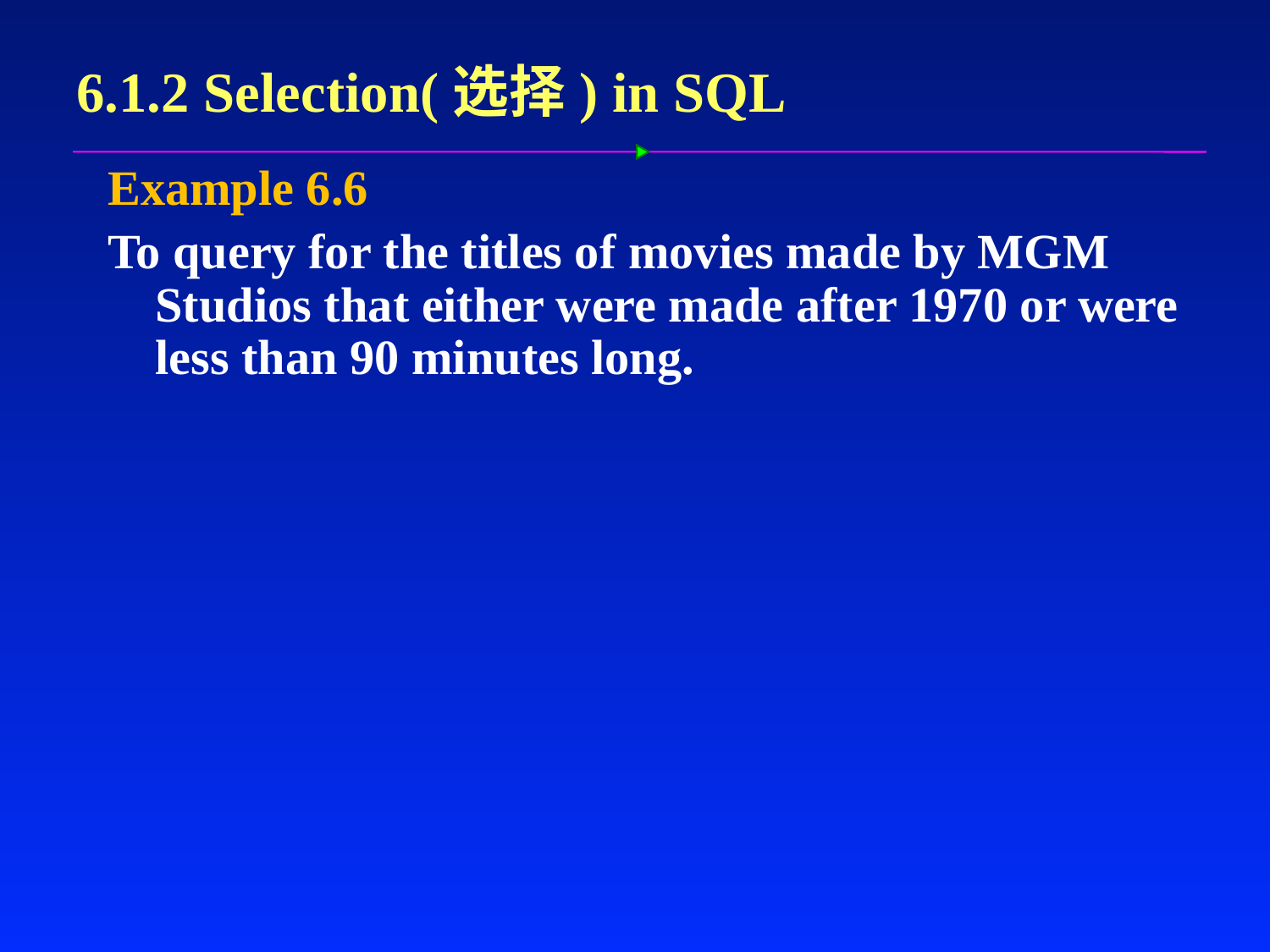

# 6.1.2 Selection(选择) in SQL

Example 6.6
To query for the titles of movies made by MGM Studios that either were made after 1970 or were less than 90 minutes long.